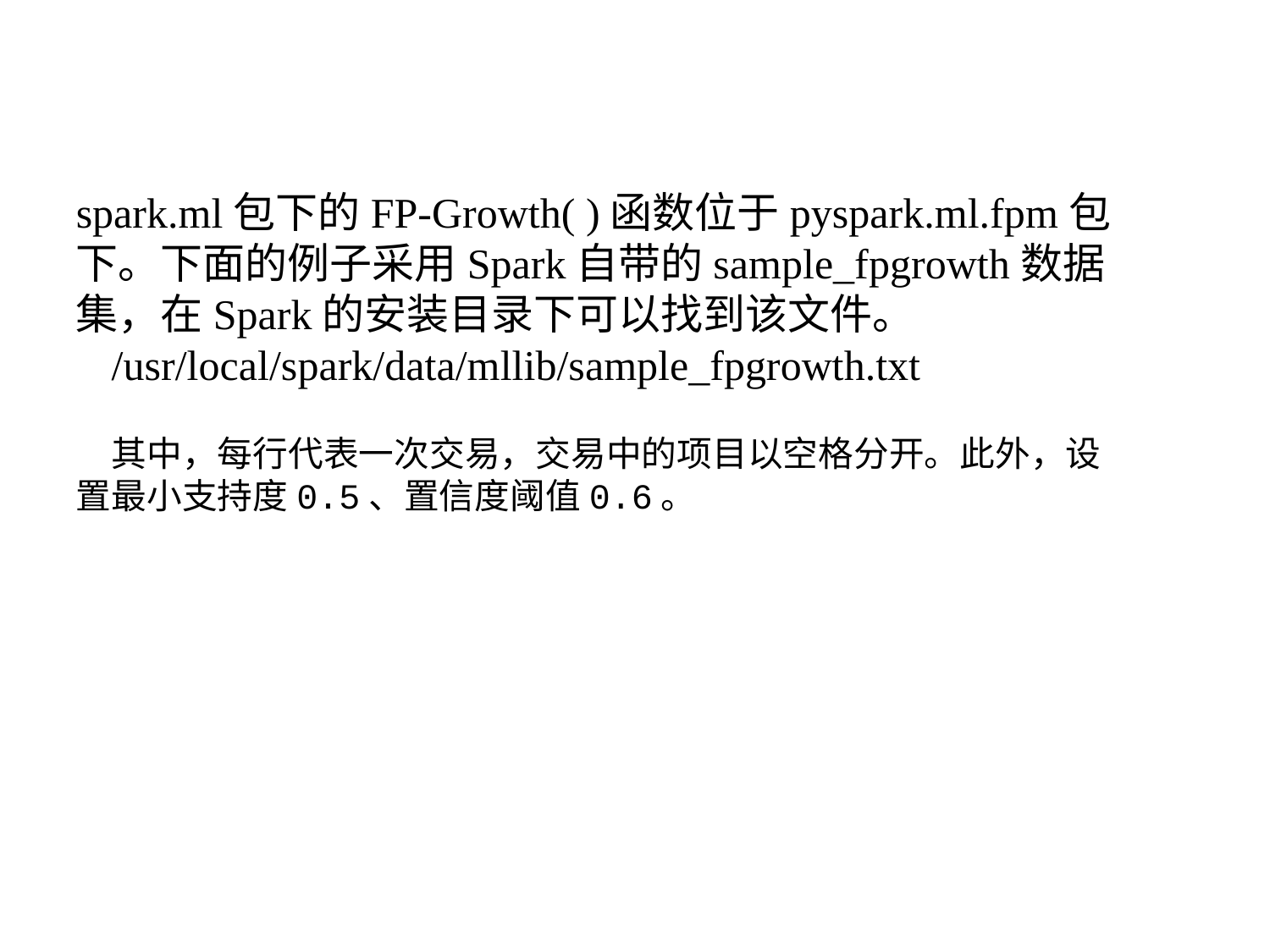

9.9.1 FP-Growth 算法
spark.ml包下的FP-Growth( )函数位于pyspark.ml.fpm包下。下面的例子采用Spark自带的sample_fpgrowth数据集，在Spark的安装目录下可以找到该文件。/usr/local/spark/data/mllib/sample_fpgrowth.txt

其中，每行代表一次交易，交易中的项目以空格分开。此外，设置最小支持度0.5、置信度阈值0.6。